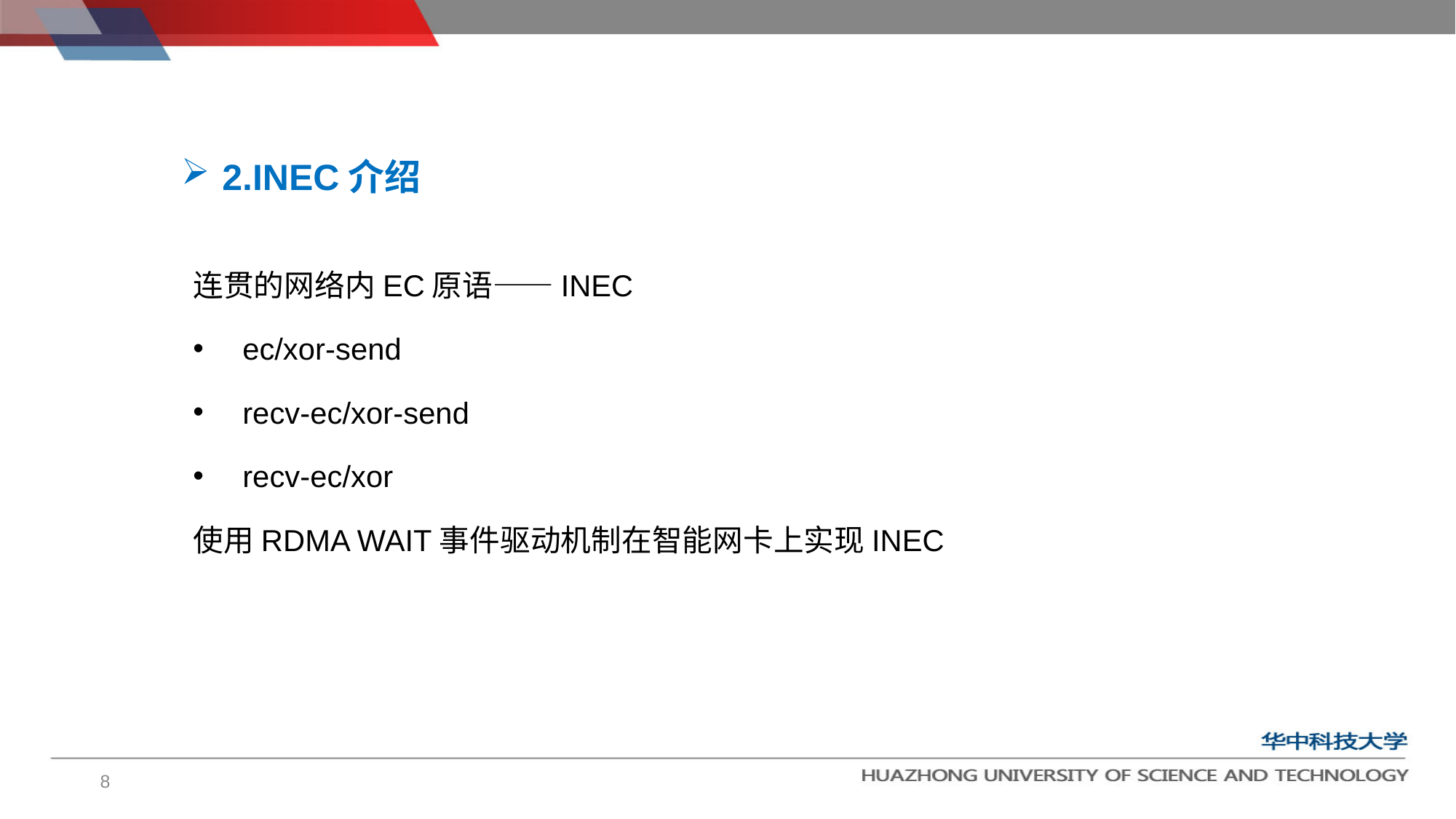

2.INEC介绍
连贯的网络内EC原语——INEC
 ec/xor-send
 recv-ec/xor-send
 recv-ec/xor
使用RDMA WAIT事件驱动机制在智能网卡上实现INEC
8